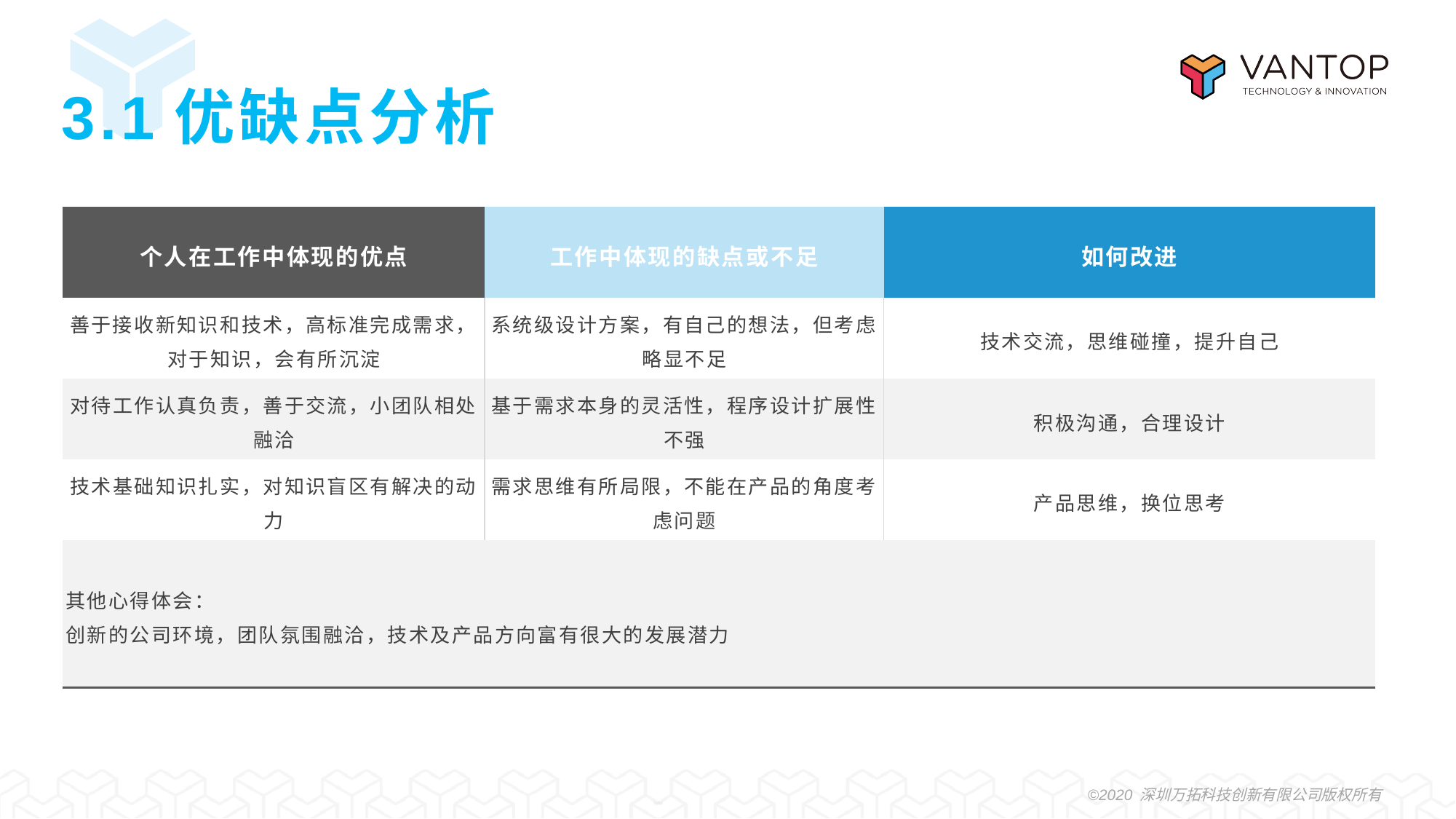

3.1优缺点分析
| 个人在工作中体现的优点 | 工作中体现的缺点或不足 | 如何改进 |
| --- | --- | --- |
| 善于接收新知识和技术，高标准完成需求，对于知识，会有所沉淀 | 系统级设计方案，有自己的想法，但考虑略显不足 | 技术交流，思维碰撞，提升自己 |
| 对待工作认真负责，善于交流，小团队相处融洽 | 基于需求本身的灵活性，程序设计扩展性不强 | 积极沟通，合理设计 |
| 技术基础知识扎实，对知识盲区有解决的动力 | 需求思维有所局限，不能在产品的角度考虑问题 | 产品思维，换位思考 |
| 其他心得体会： 创新的公司环境，团队氛围融洽，技术及产品方向富有很大的发展潜力 |  |  |